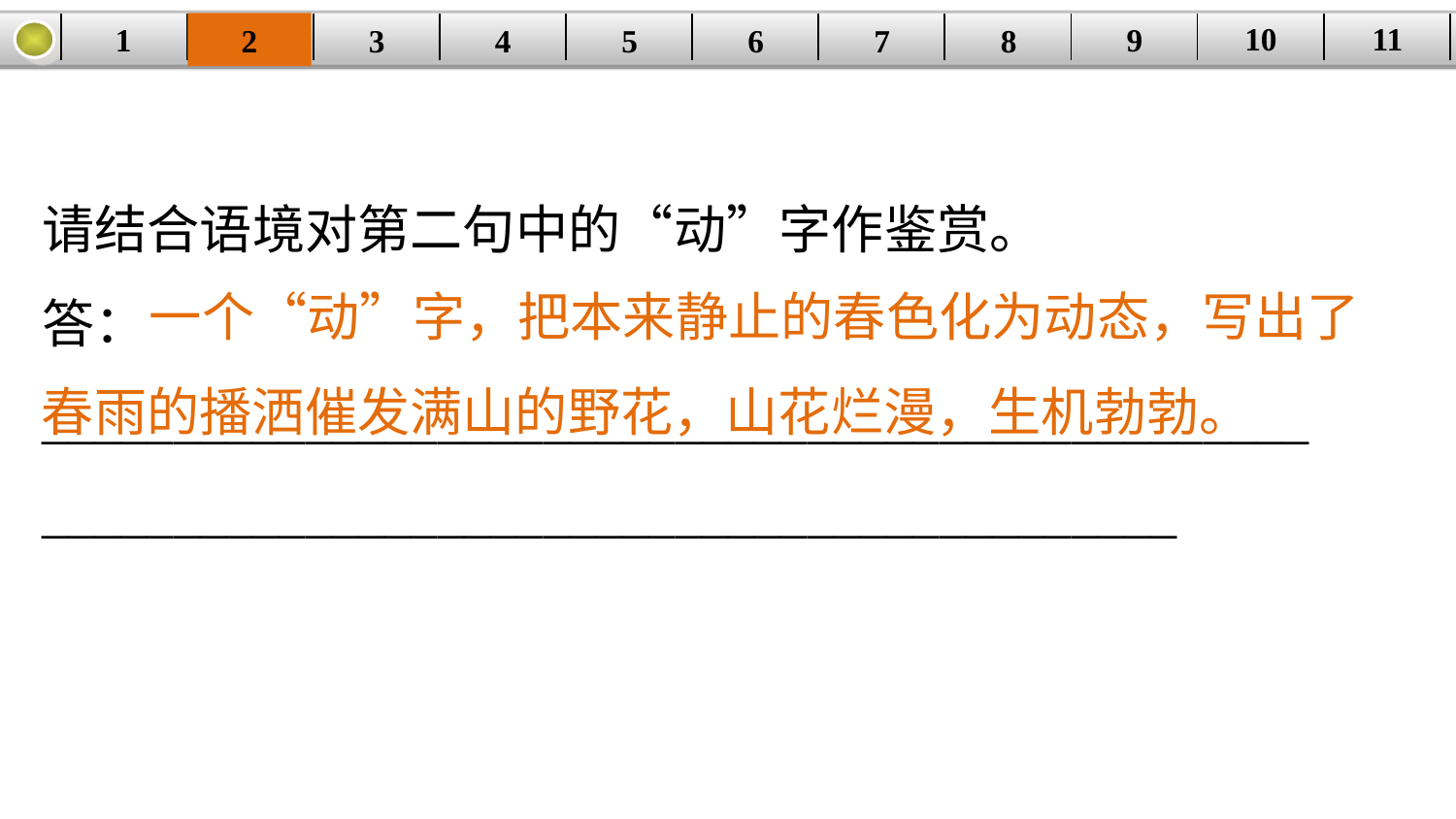

10

11
9
1
3
4
5
6
8
2
|  |  |  |  |  |  |  |  |  |  |  |
| --- | --- | --- | --- | --- | --- | --- | --- | --- | --- | --- |
7

请结合语境对第二句中的“动”字作鉴赏。
答：________________________________________________
___________________________________________
        一个“动”字，把本来静止的春色化为动态，写出了春雨的播洒催发满山的野花，山花烂漫，生机勃勃。